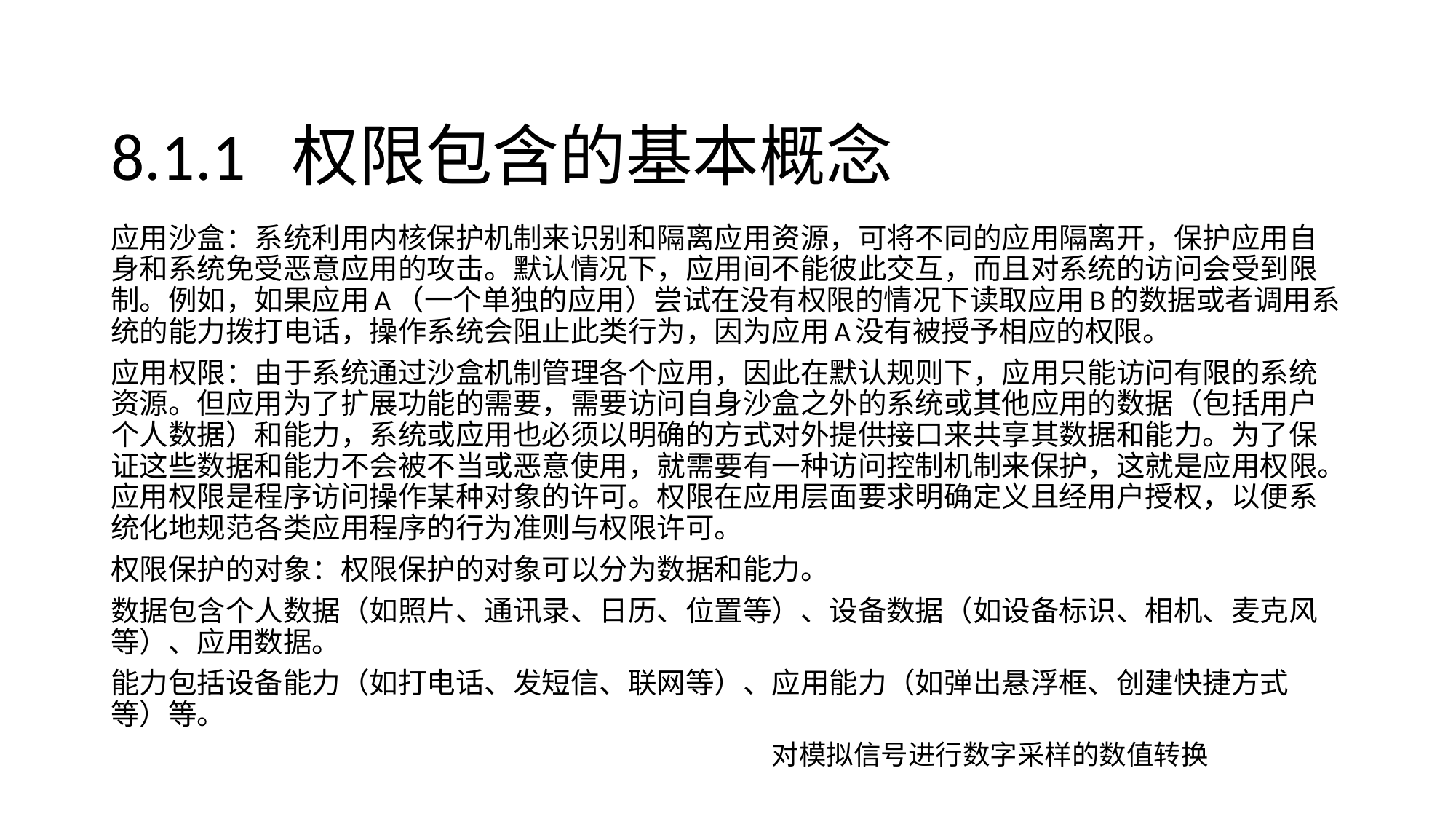

# 8.1.1  权限包含的基本概念
应用沙盒：系统利用内核保护机制来识别和隔离应用资源，可将不同的应用隔离开，保护应用自身和系统免受恶意应用的攻击。默认情况下，应用间不能彼此交互，而且对系统的访问会受到限制。例如，如果应用A（一个单独的应用）尝试在没有权限的情况下读取应用B的数据或者调用系统的能力拨打电话，操作系统会阻止此类行为，因为应用A没有被授予相应的权限。
应用权限：由于系统通过沙盒机制管理各个应用，因此在默认规则下，应用只能访问有限的系统资源。但应用为了扩展功能的需要，需要访问自身沙盒之外的系统或其他应用的数据（包括用户个人数据）和能力，系统或应用也必须以明确的方式对外提供接口来共享其数据和能力。为了保证这些数据和能力不会被不当或恶意使用，就需要有一种访问控制机制来保护，这就是应用权限。应用权限是程序访问操作某种对象的许可。权限在应用层面要求明确定义且经用户授权，以便系统化地规范各类应用程序的行为准则与权限许可。
权限保护的对象：权限保护的对象可以分为数据和能力。
数据包含个人数据（如照片、通讯录、日历、位置等）、设备数据（如设备标识、相机、麦克风等）、应用数据。
能力包括设备能力（如打电话、发短信、联网等）、应用能力（如弹出悬浮框、创建快捷方式等）等。
对模拟信号进行数字采样的数值转换